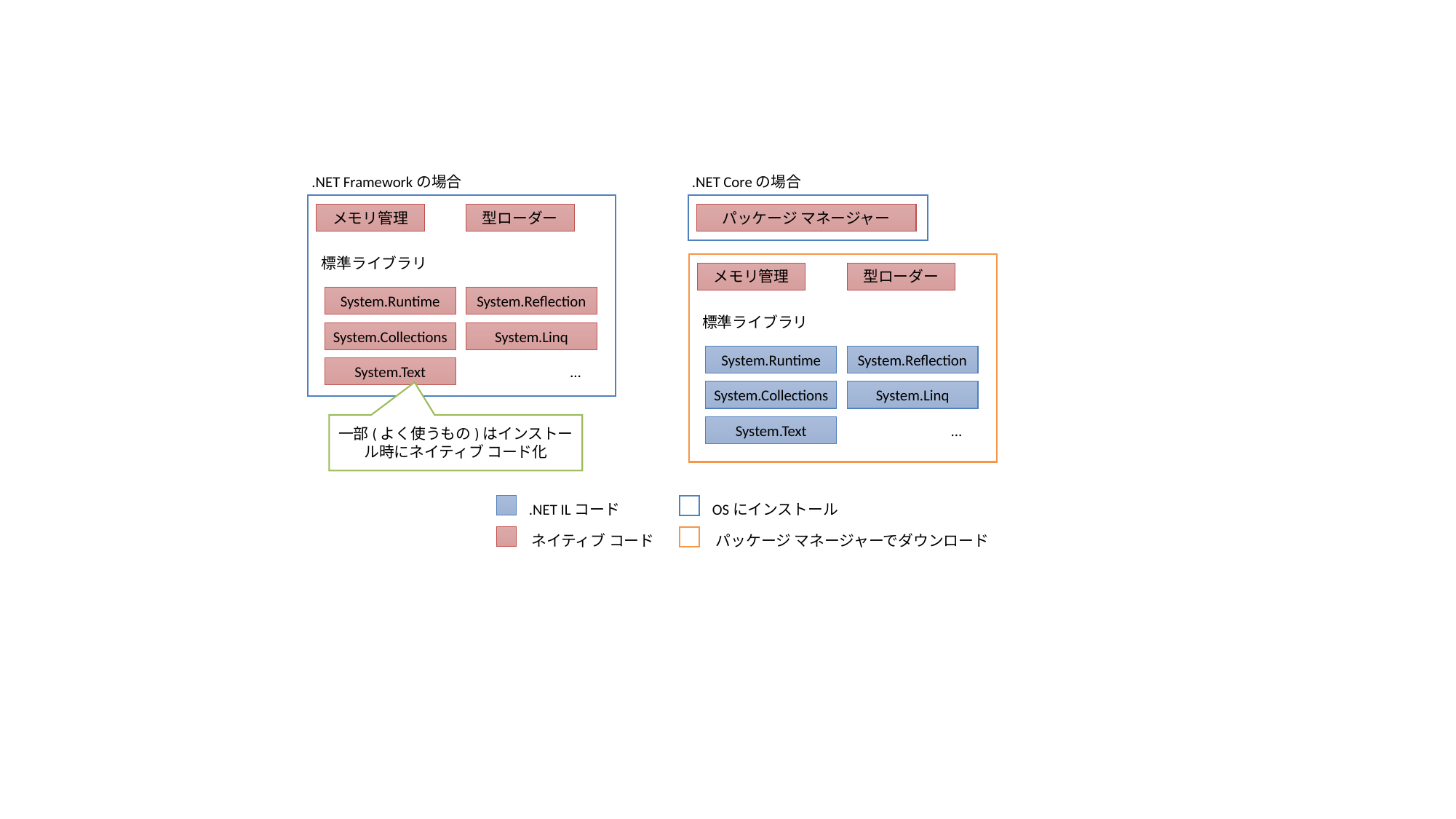

.NET Frameworkの場合
.NET Coreの場合

型ローダー
メモリ管理
パッケージ マネージャー
標準ライブラリ

型ローダー
メモリ管理
System.Runtime
System.Reflection
標準ライブラリ
System.Collections
System.Linq
System.Runtime
System.Reflection
System.Text
…
System.Collections
System.Linq
一部(よく使うもの)はインストール時にネイティブ コード化
System.Text
…

.NET ILコード

OSにインストール

ネイティブ コード

パッケージ マネージャーでダウンロード